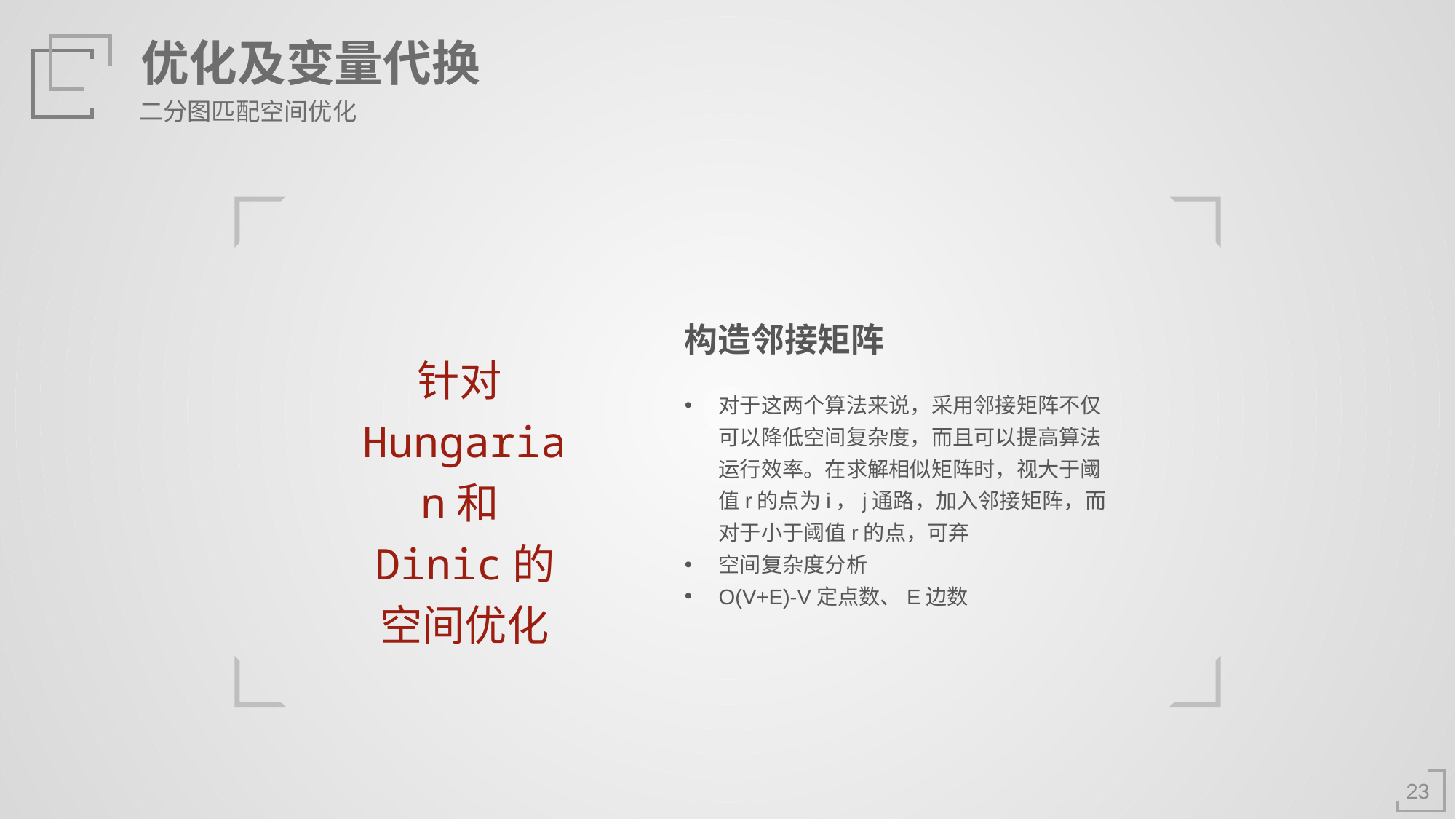

优化及变量代换
二分图匹配空间优化

构造邻接矩阵
针对Hungarian和Dinic的空间优化
对于这两个算法来说，采用邻接矩阵不仅可以降低空间复杂度，而且可以提高算法运行效率。在求解相似矩阵时，视大于阈值r的点为i，j通路，加入邻接矩阵，而对于小于阈值r的点，可弃
空间复杂度分析
O(V+E)-V定点数、E边数